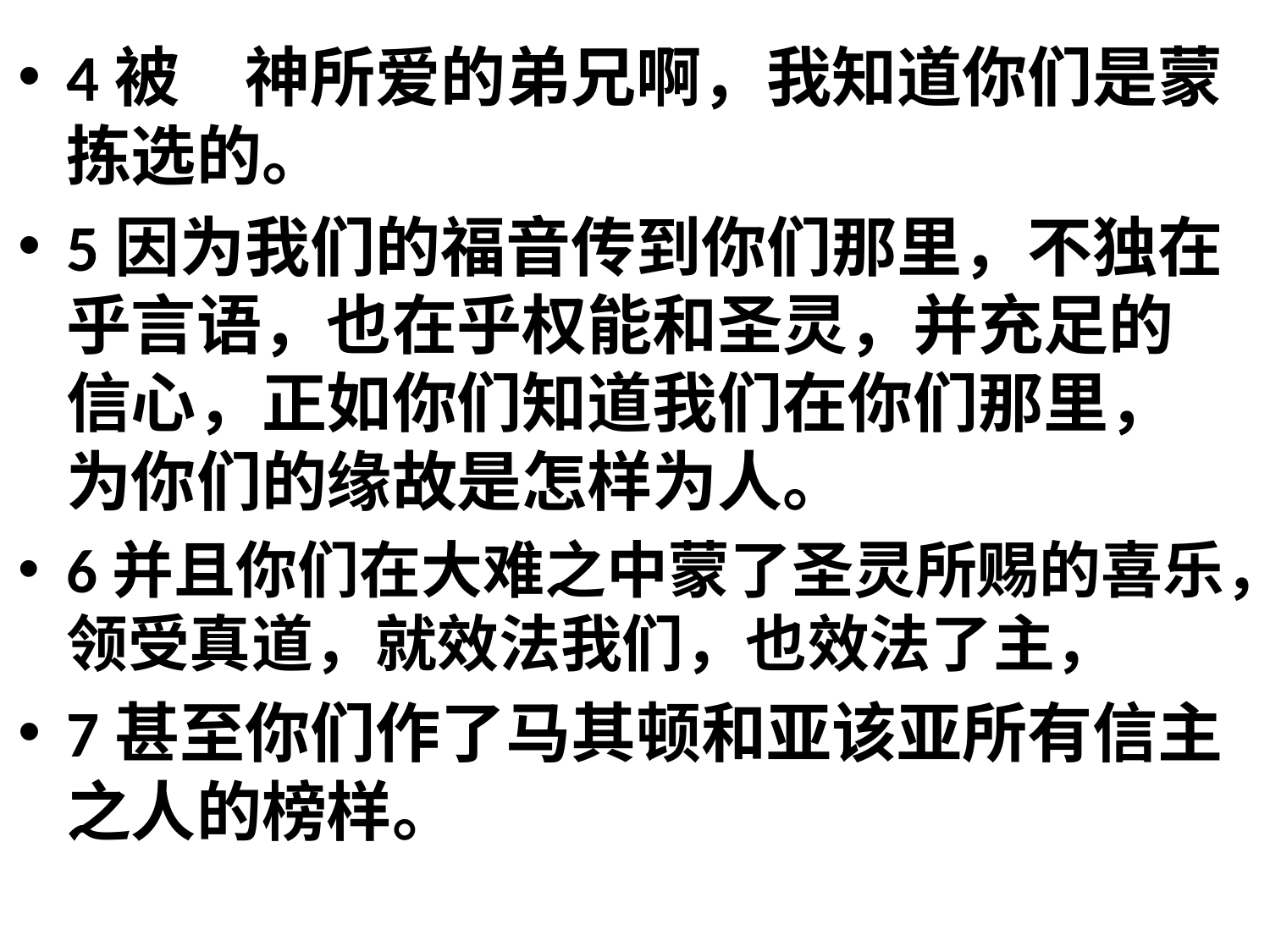

4被　神所爱的弟兄啊，我知道你们是蒙拣选的。
5因为我们的福音传到你们那里，不独在乎言语，也在乎权能和圣灵，并充足的信心，正如你们知道我们在你们那里，为你们的缘故是怎样为人。
6并且你们在大难之中蒙了圣灵所赐的喜乐，领受真道，就效法我们，也效法了主，
7甚至你们作了马其顿和亚该亚所有信主之人的榜样。